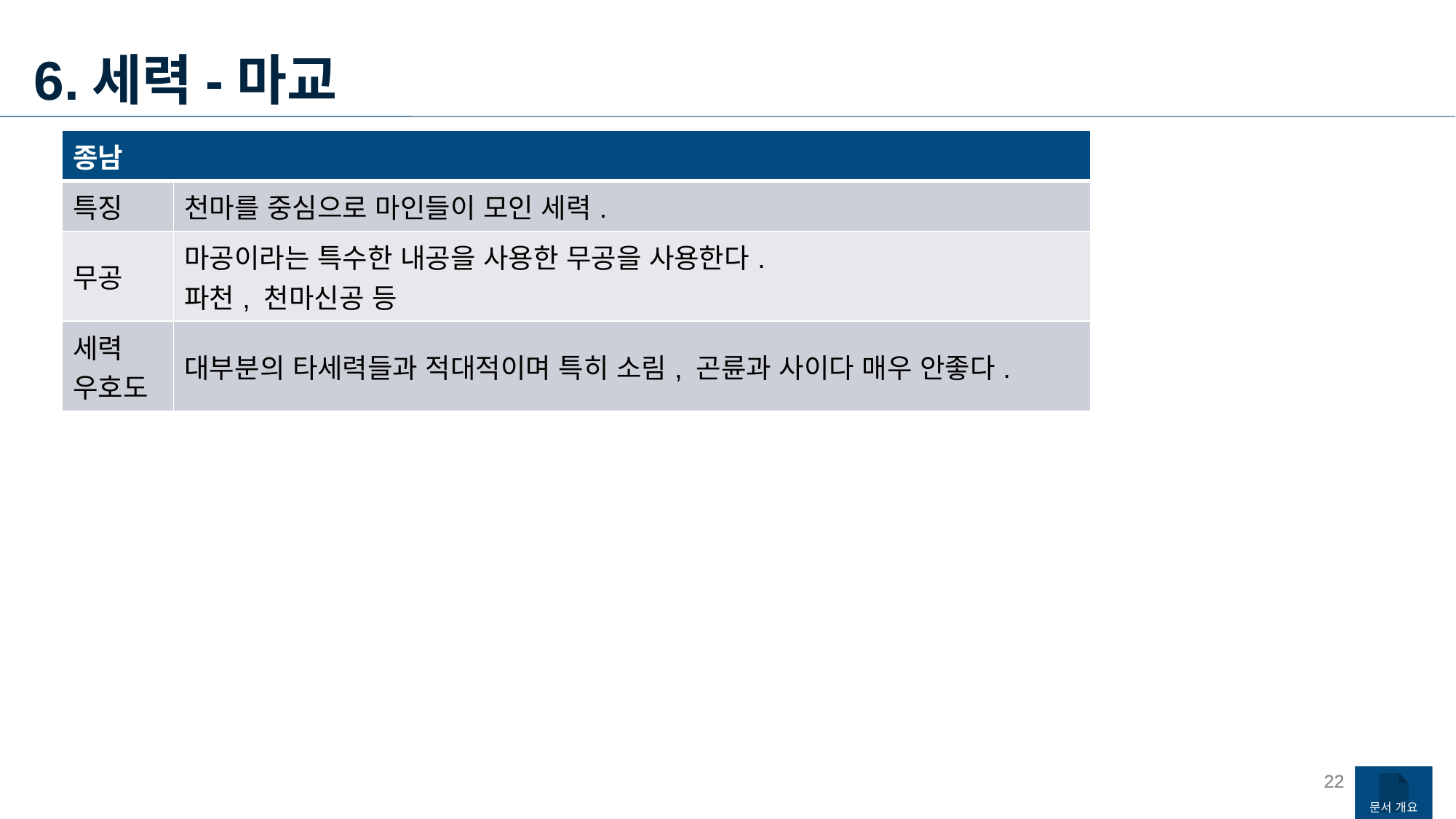

6.세력-마교
| 종남 |  |
| --- | --- |
| 특징 | 천마를 중심으로 마인들이 모인 세력. |
| 무공 | 마공이라는 특수한 내공을 사용한 무공을 사용한다. 파천, 천마신공 등 |
| 세력 우호도 | 대부분의 타세력들과 적대적이며 특히 소림, 곤륜과 사이다 매우 안좋다. |
22
22

문서 개요

문서 개요